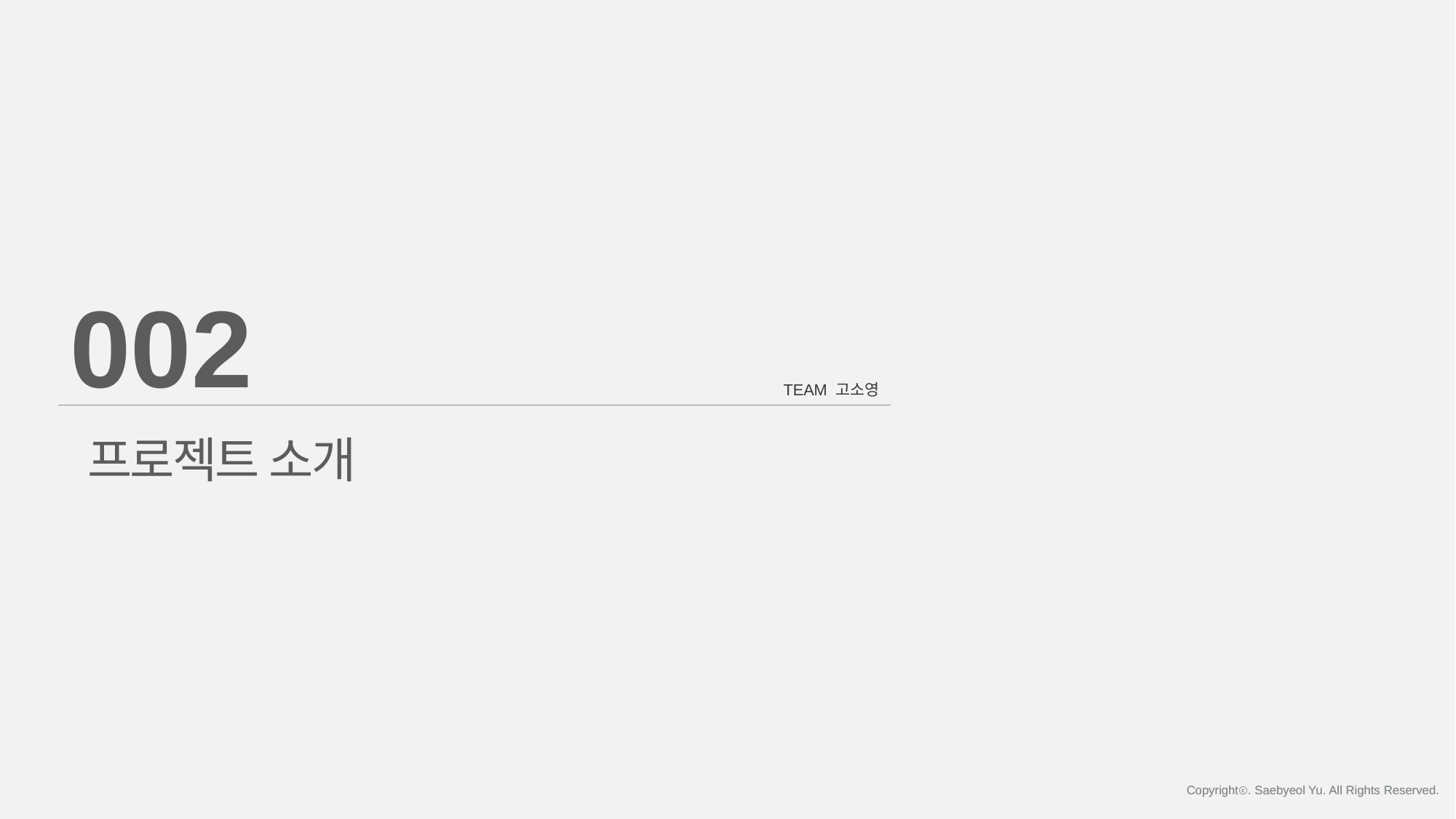

002
TEAM 고소영
프로젝트 소개
Copyrightⓒ. Saebyeol Yu. All Rights Reserved.